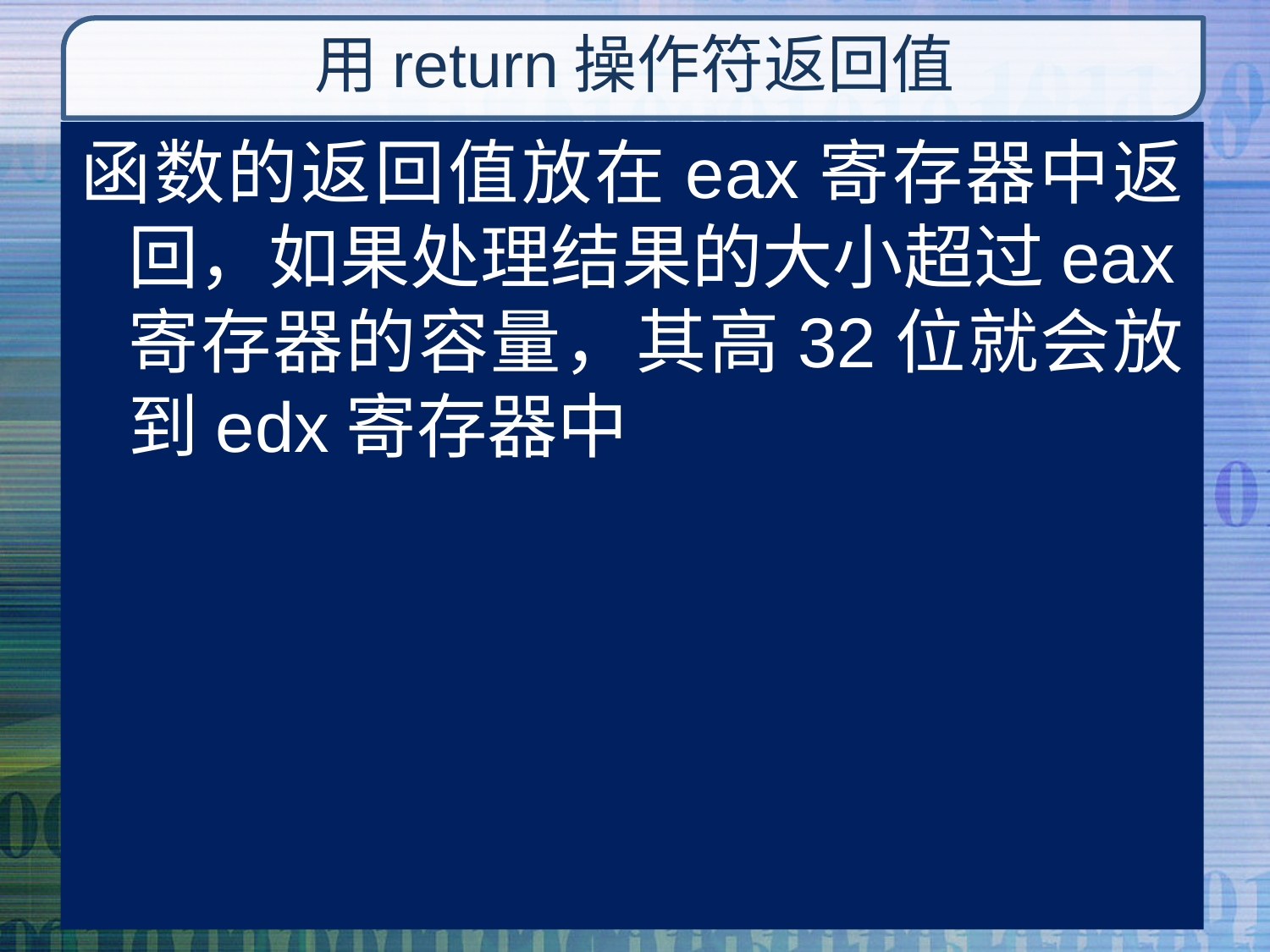

# 用return操作符返回值
函数的返回值放在eax寄存器中返回，如果处理结果的大小超过eax寄存器的容量，其高32位就会放到edx寄存器中